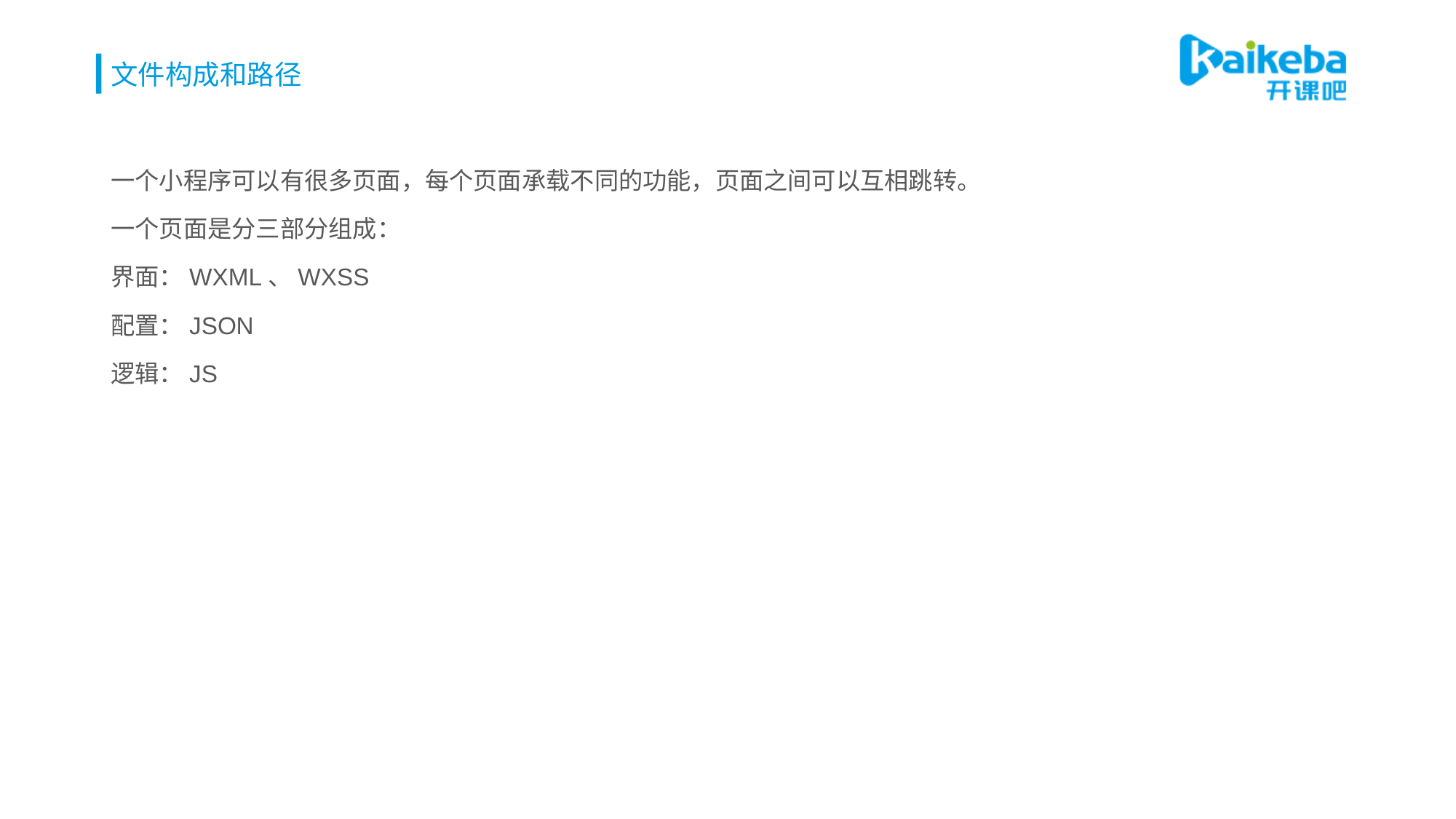

# 文件构成和路径
一个小程序可以有很多页面，每个页面承载不同的功能，页面之间可以互相跳转。
一个页面是分三部分组成：
界面：WXML、WXSS
配置：JSON
逻辑：JS